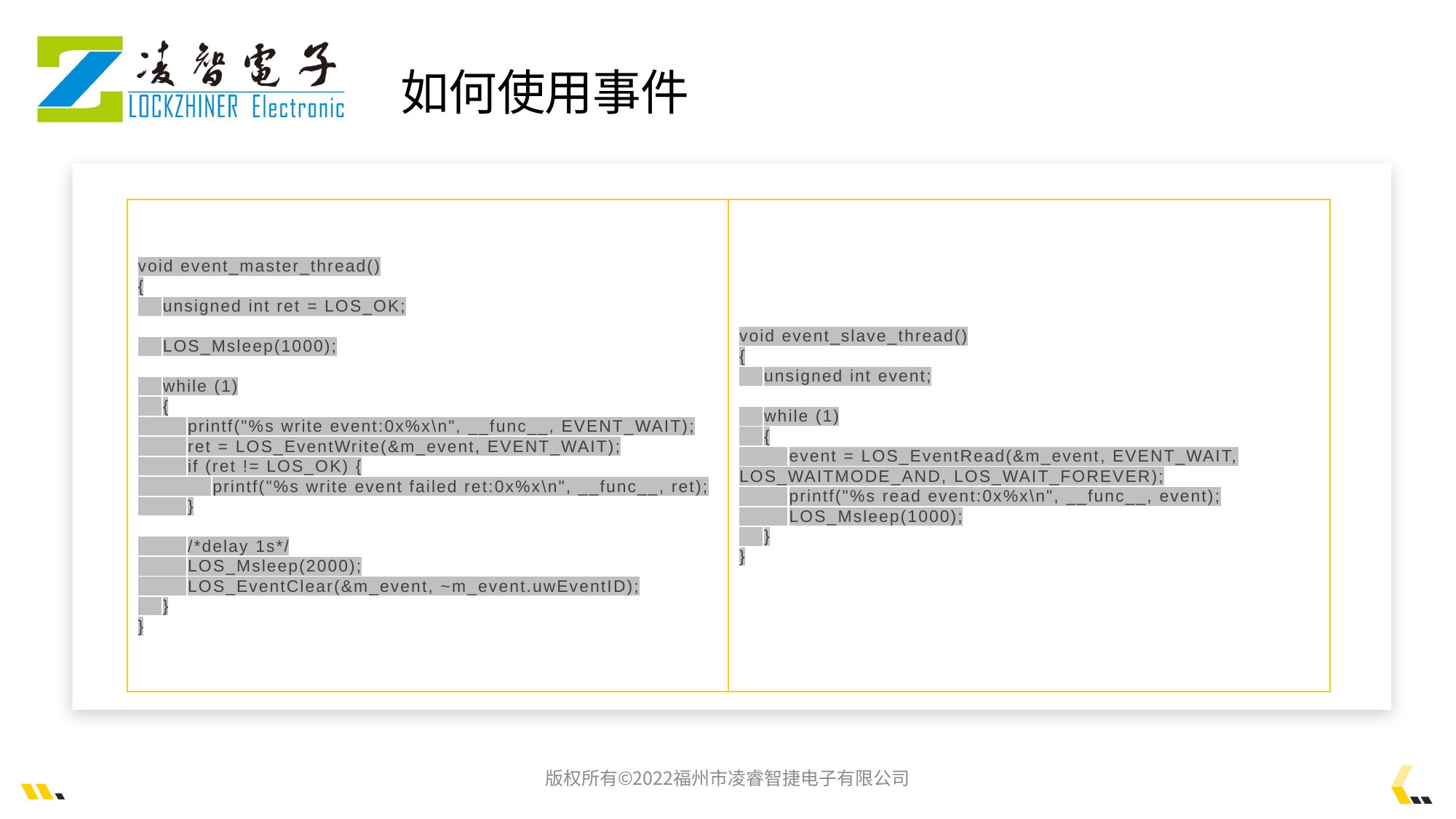

如何使用事件

void event_master_thread()
{
    unsigned int ret = LOS_OK;

    LOS_Msleep(1000);

    while (1)
    {
        printf("%s write event:0x%x\n", __func__, EVENT_WAIT);
        ret = LOS_EventWrite(&m_event, EVENT_WAIT);
        if (ret != LOS_OK) {
            printf("%s write event failed ret:0x%x\n", __func__, ret);
        }

        /*delay 1s*/
        LOS_Msleep(2000);
        LOS_EventClear(&m_event, ~m_event.uwEventID);
    }
}
void event_slave_thread()
{
    unsigned int event;

    while (1)
    {
        event = LOS_EventRead(&m_event, EVENT_WAIT, LOS_WAITMODE_AND, LOS_WAIT_FOREVER);
        printf("%s read event:0x%x\n", __func__, event);
        LOS_Msleep(1000);
    }
}
版权所有©2022福州市凌睿智捷电子有限公司
15